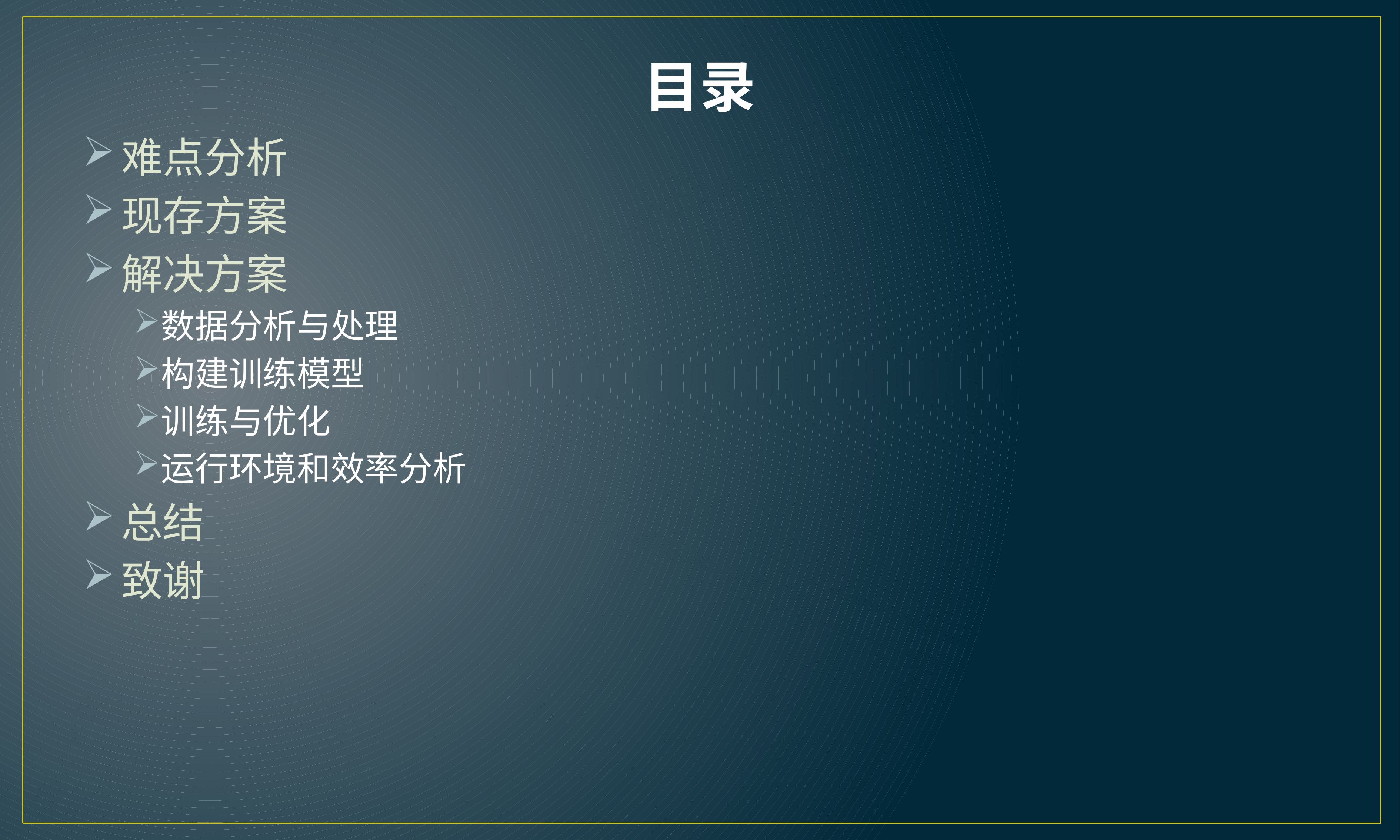

# 目录
难点分析
现存方案
解决方案
数据分析与处理
构建训练模型
训练与优化
运行环境和效率分析
总结
致谢